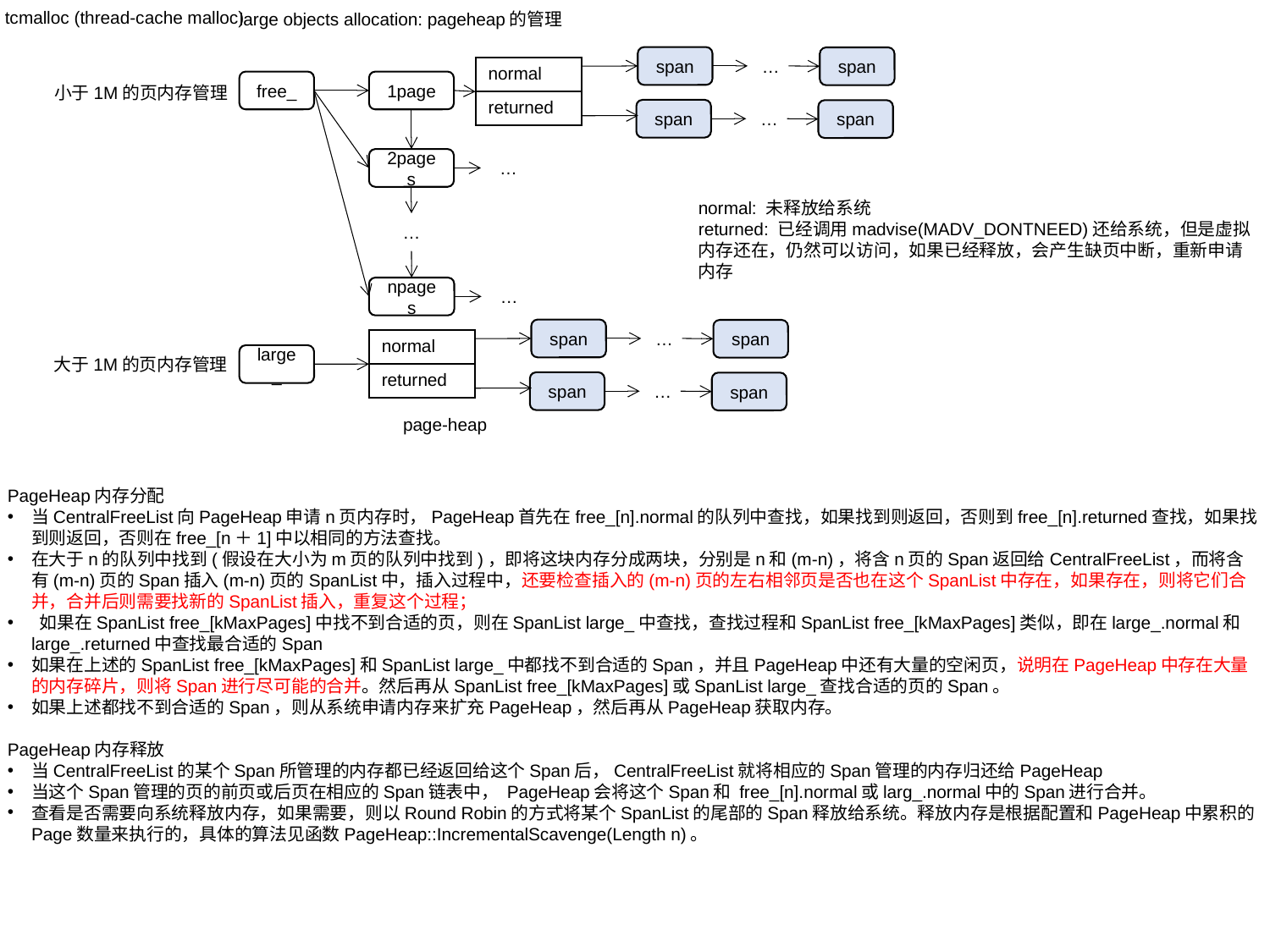

tcmalloc (thread-cache malloc)
large objects allocation: pageheap的管理
span
…
span
| normal |
| --- |
| returned |
free_
1page
小于1M的页内存管理
span
…
span
2pages
…
normal: 未释放给系统
returned: 已经调用madvise(MADV_DONTNEED)还给系统，但是虚拟内存还在，仍然可以访问，如果已经释放，会产生缺页中断，重新申请内存
…
npages
…
span
…
span
| normal |
| --- |
| returned |
large_
大于1M的页内存管理
span
…
span
page-heap
PageHeap内存分配
当CentralFreeList向PageHeap申请n页内存时，PageHeap首先在free_[n].normal的队列中查找，如果找到则返回，否则到free_[n].returned查找，如果找到则返回，否则在free_[n＋1]中以相同的方法查找。
在大于n的队列中找到(假设在大小为m页的队列中找到)，即将这块内存分成两块，分别是n和(m-n)，将含n页的Span返回给CentralFreeList，而将含有(m-n)页的Span插入(m-n)页的SpanList中，插入过程中，还要检查插入的(m-n)页的左右相邻页是否也在这个SpanList中存在，如果存在，则将它们合并，合并后则需要找新的SpanList插入，重复这个过程；
 如果在SpanList free_[kMaxPages]中找不到合适的页，则在SpanList large_中查找，查找过程和SpanList free_[kMaxPages]类似，即在large_.normal和large_.returned中查找最合适的Span
如果在上述的SpanList free_[kMaxPages]和SpanList large_中都找不到合适的Span，并且PageHeap中还有大量的空闲页，说明在PageHeap中存在大量的内存碎片，则将Span进行尽可能的合并。然后再从SpanList free_[kMaxPages]或SpanList large_查找合适的页的Span。
如果上述都找不到合适的Span，则从系统申请内存来扩充PageHeap，然后再从PageHeap获取内存。

PageHeap内存释放
当CentralFreeList的某个Span所管理的内存都已经返回给这个Span后，CentralFreeList就将相应的Span管理的内存归还给PageHeap
当这个Span管理的页的前页或后页在相应的Span链表中， PageHeap会将这个Span和 free_[n].normal或larg_.normal中的Span进行合并。
查看是否需要向系统释放内存，如果需要，则以Round Robin的方式将某个SpanList的尾部的Span释放给系统。释放内存是根据配置和PageHeap中累积的Page数量来执行的，具体的算法见函数PageHeap::IncrementalScavenge(Length n)。